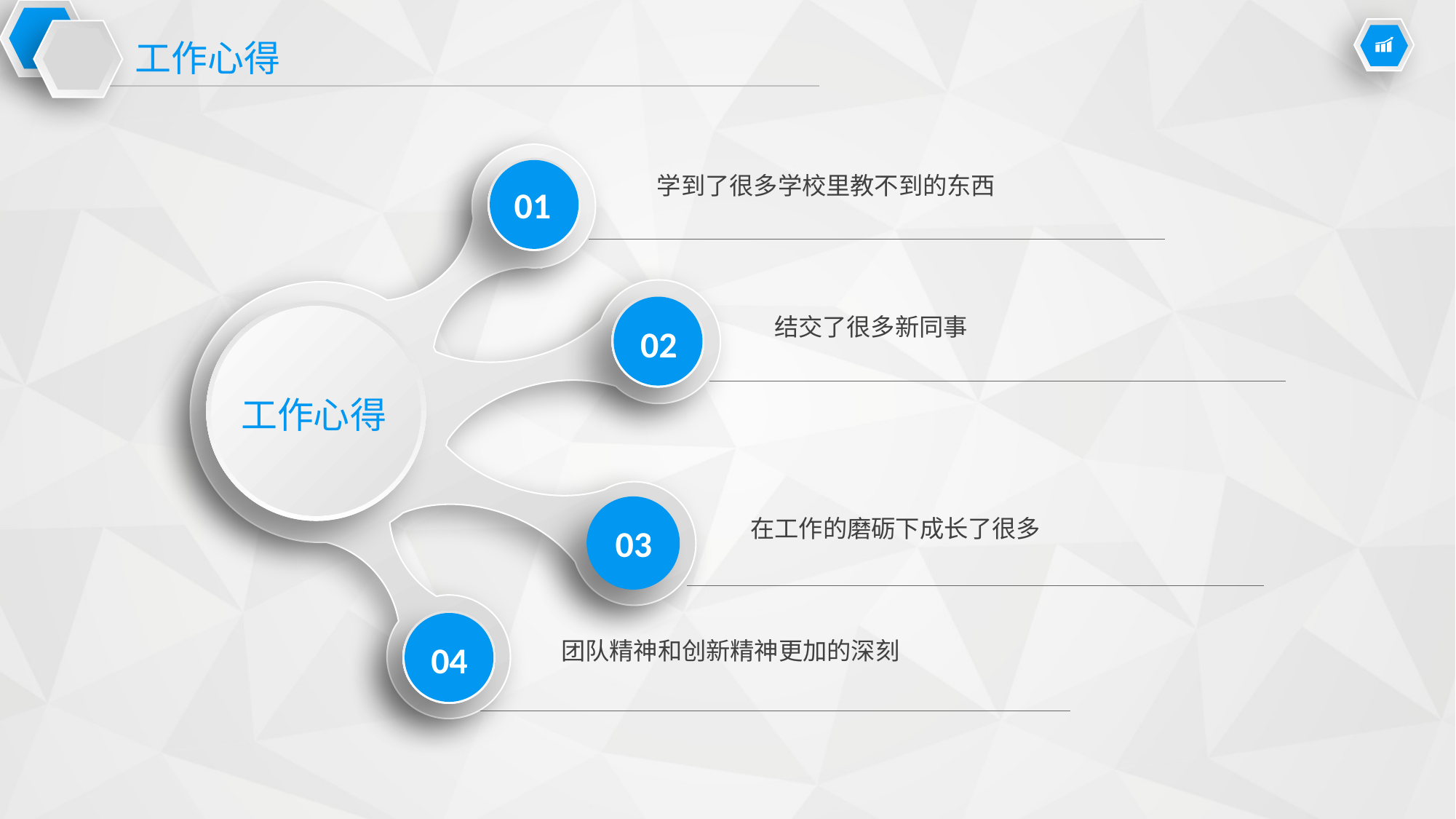

工作心得
学到了很多学校里教不到的东西

01
结交了很多新同事
02
工作心得
在工作的磨砺下成长了很多
03
团队精神和创新精神更加的深刻
04